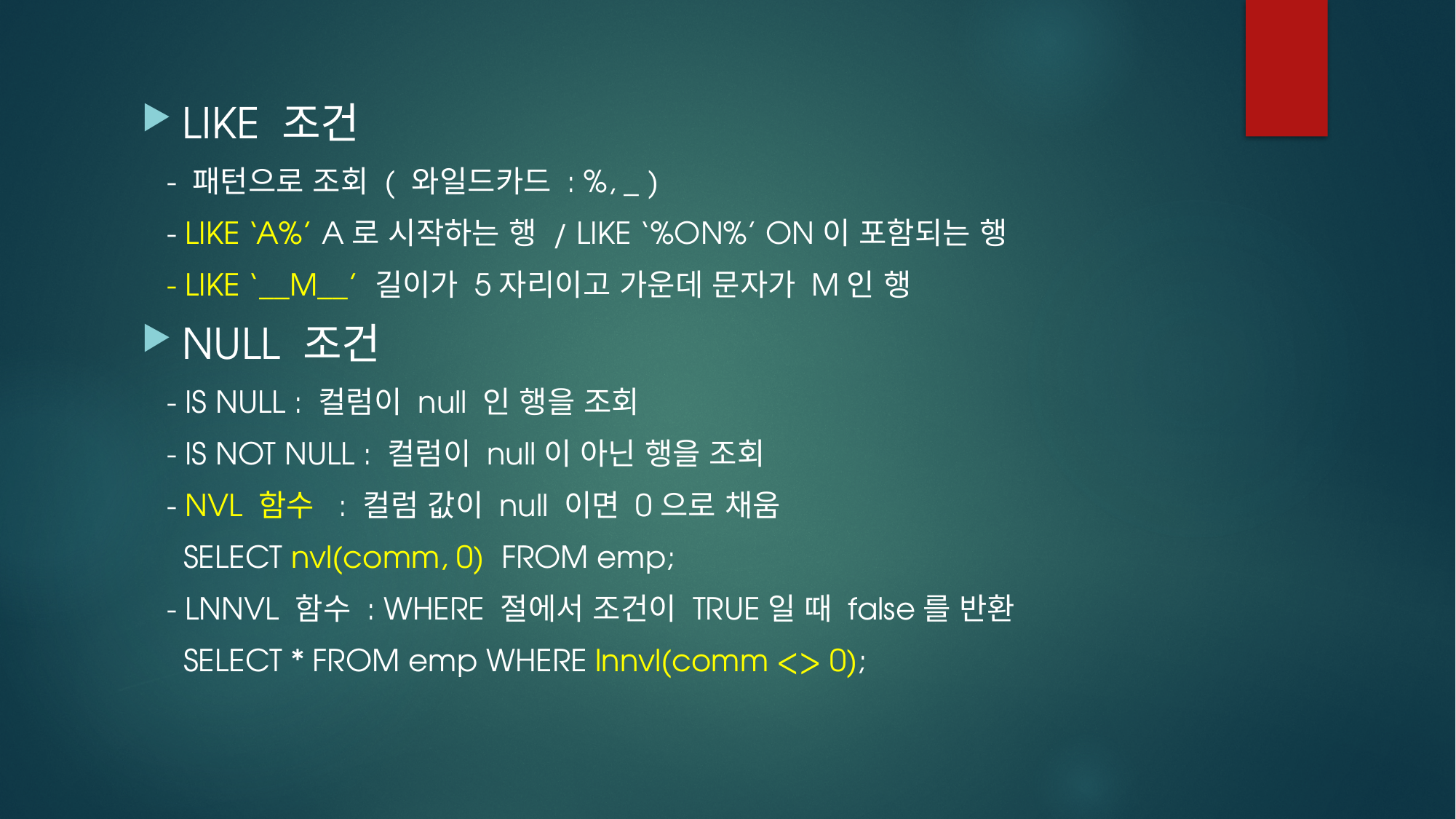

LIKE 조건
   - 패턴으로 조회 ( 와일드카드 : %, _ )
   - LIKE ‘A%’ A로 시작하는 행 / LIKE ‘%ON%’ ON이 포함되는 행
   - LIKE ‘__M__’ 길이가 5자리이고 가운데 문자가 M인 행
NULL 조건
   - IS NULL : 컬럼이 null 인 행을 조회
   - IS NOT NULL : 컬럼이 null이 아닌 행을 조회
   - NVL 함수  : 컬럼 값이 null 이면 0으로 채움
     SELECT nvl(comm, 0)  FROM emp;
   - LNNVL 함수 : WHERE 절에서 조건이 TRUE일 때 false를 반환
     SELECT * FROM emp WHERE lnnvl(comm <> 0);